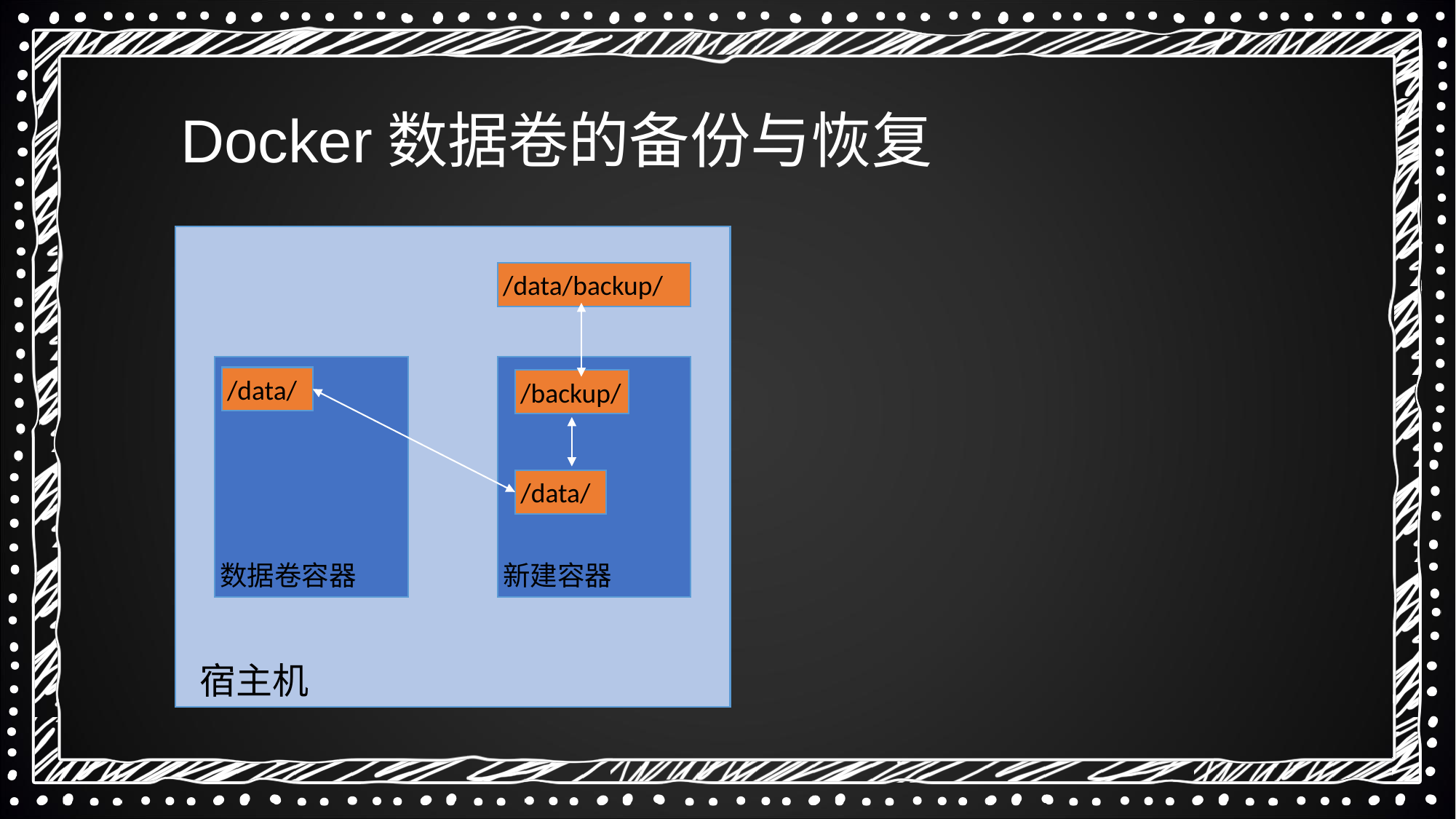

Docker数据卷的备份与恢复

  宿主机
/data/backup/

数据卷容器

新建容器
/data/
/backup/
/data/